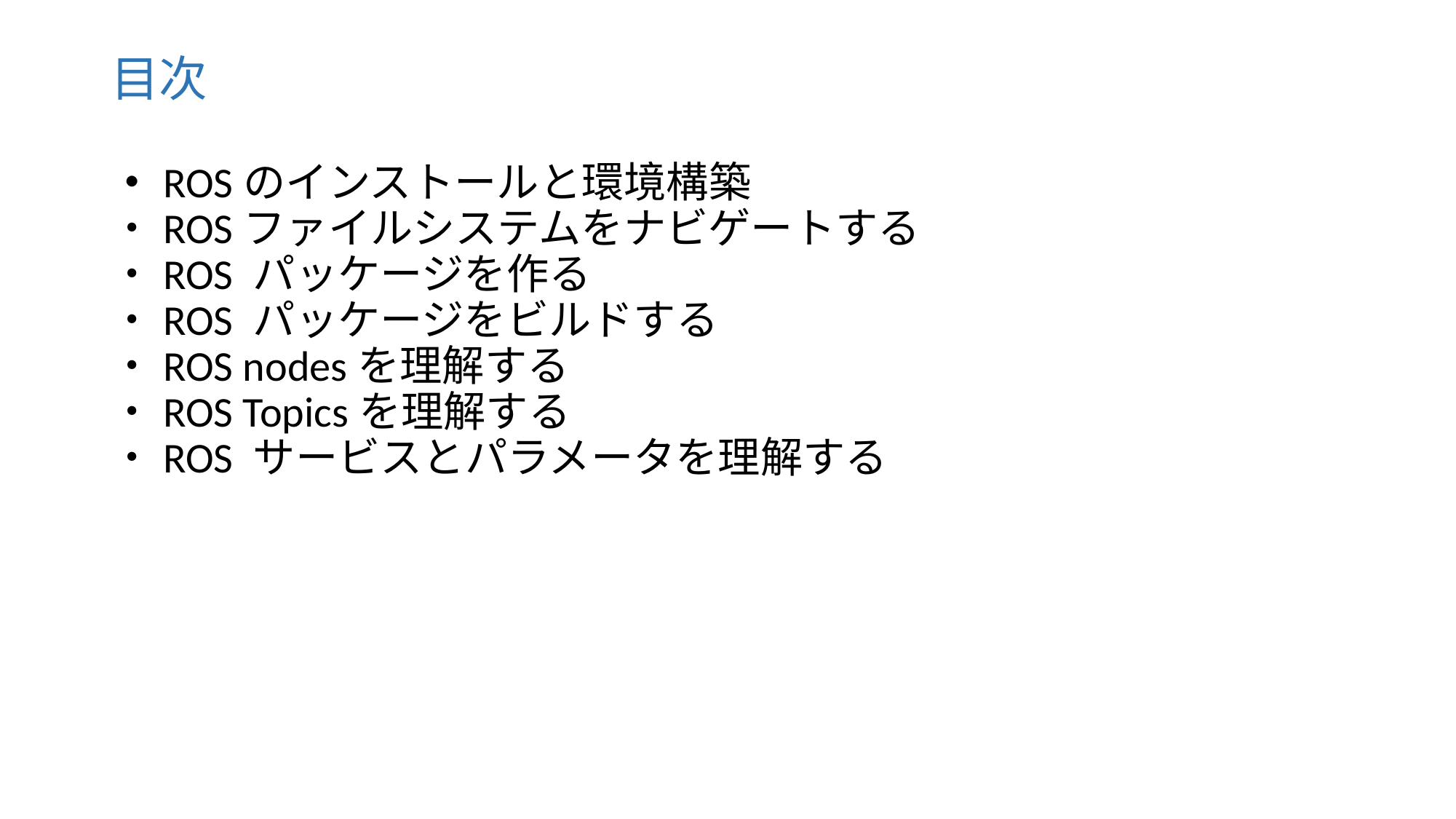

目次
・ROSのインストールと環境構築
・ROSファイルシステムをナビゲートする
・ROS パッケージを作る
・ROS パッケージをビルドする
・ROS nodesを理解する
・ROS Topicsを理解する
・ROS サービスとパラメータを理解する